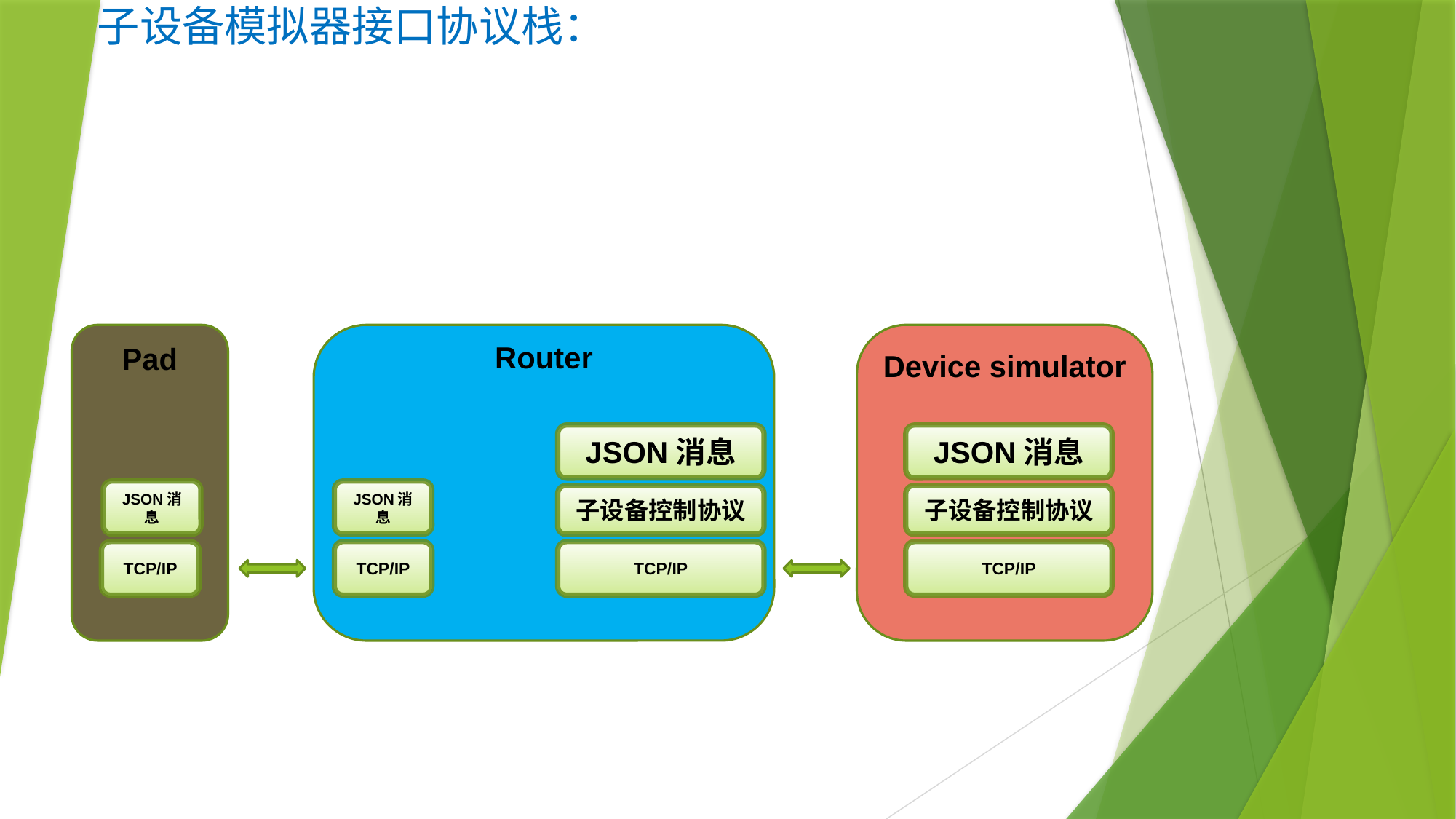

子设备模拟器接口协议栈：

Router
Pad
Device simulator
JSON消息
JSON消息
JSON消息
JSON消息
子设备控制协议
子设备控制协议
TCP/IP
TCP/IP
TCP/IP
TCP/IP